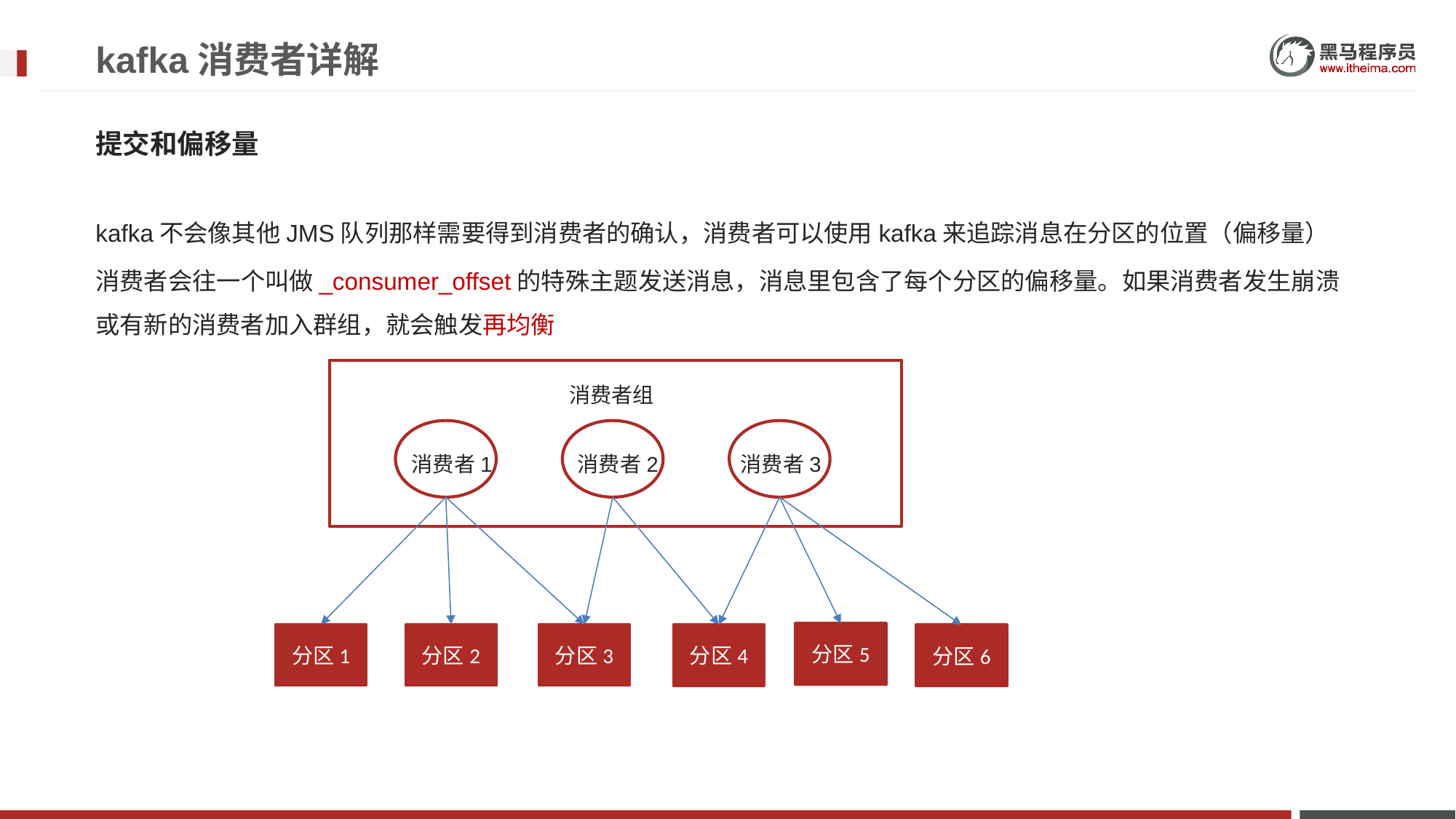

# kafka消费者详解
提交和偏移量
kafka不会像其他JMS队列那样需要得到消费者的确认，消费者可以使用kafka来追踪消息在分区的位置（偏移量）
消费者会往一个叫做_consumer_offset的特殊主题发送消息，消息里包含了每个分区的偏移量。如果消费者发生崩溃或有新的消费者加入群组，就会触发再均衡

消费者组

消费者2

消费者1
消费者3
分区5
分区1
分区2
分区3
分区4
分区6